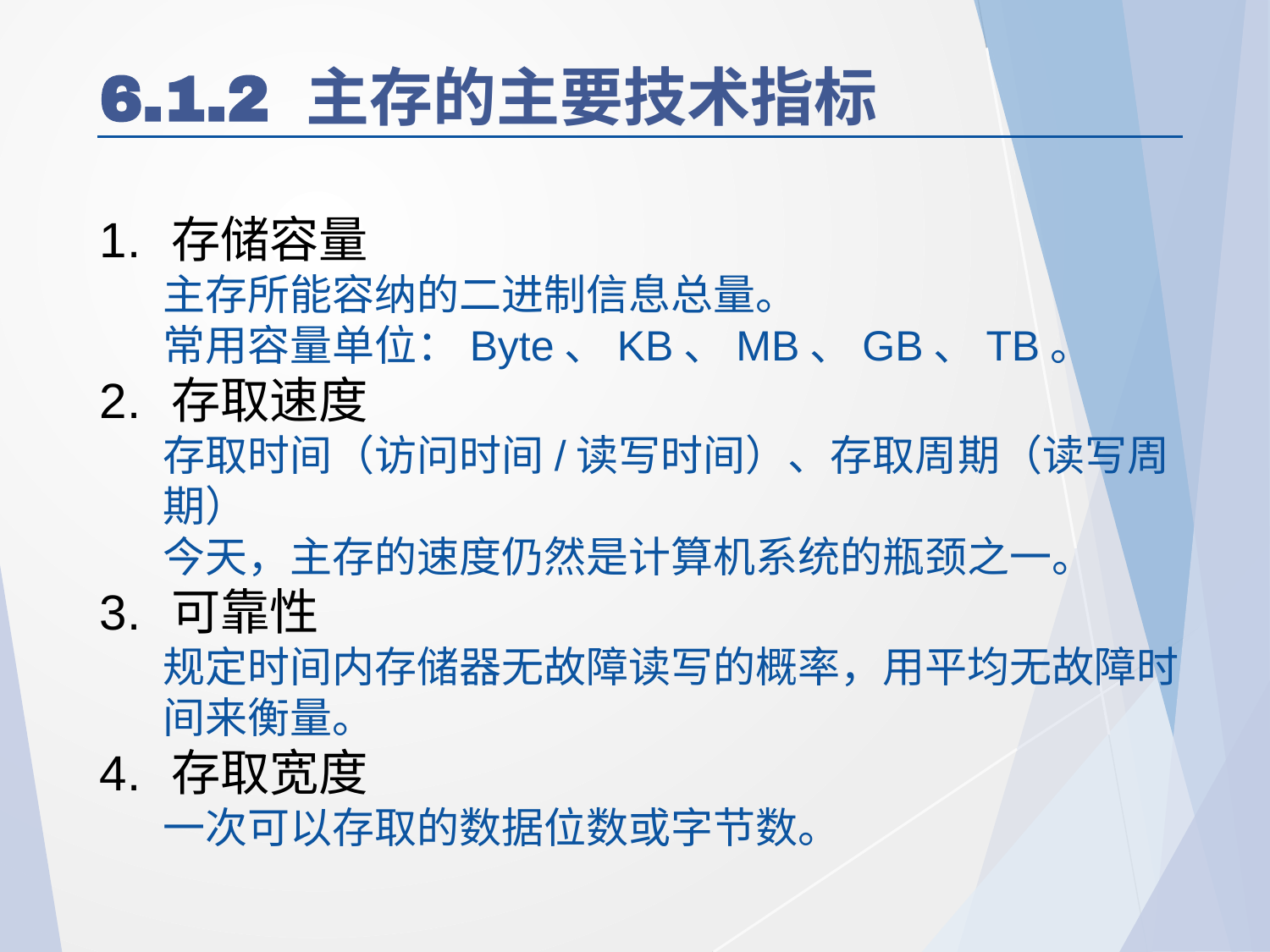

# 6.1.2 主存的主要技术指标
存储容量
主存所能容纳的二进制信息总量。
常用容量单位：Byte、KB、MB、GB、TB。
存取速度
存取时间（访问时间/读写时间）、存取周期（读写周期）
今天，主存的速度仍然是计算机系统的瓶颈之一。
可靠性
规定时间内存储器无故障读写的概率，用平均无故障时间来衡量。
存取宽度
一次可以存取的数据位数或字节数。